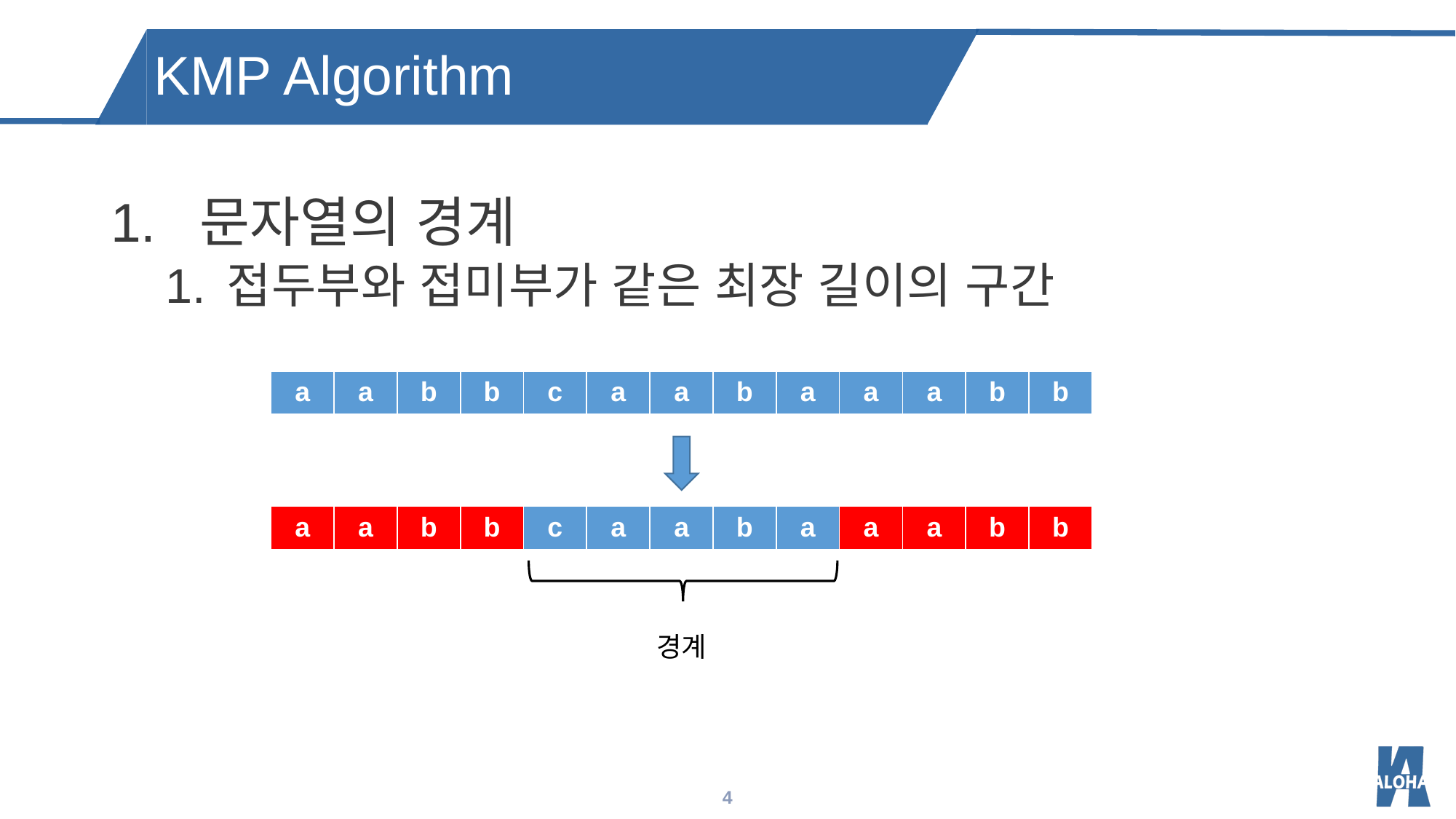

KMP Algorithm
문자열의 경계
접두부와 접미부가 같은 최장 길이의 구간
| a | a | b | b | c | a | a | b | a | a | a | b | b |
| --- | --- | --- | --- | --- | --- | --- | --- | --- | --- | --- | --- | --- |

| a | a | b | b | c | a | a | b | a | a | a | b | b |
| --- | --- | --- | --- | --- | --- | --- | --- | --- | --- | --- | --- | --- |
경계
4